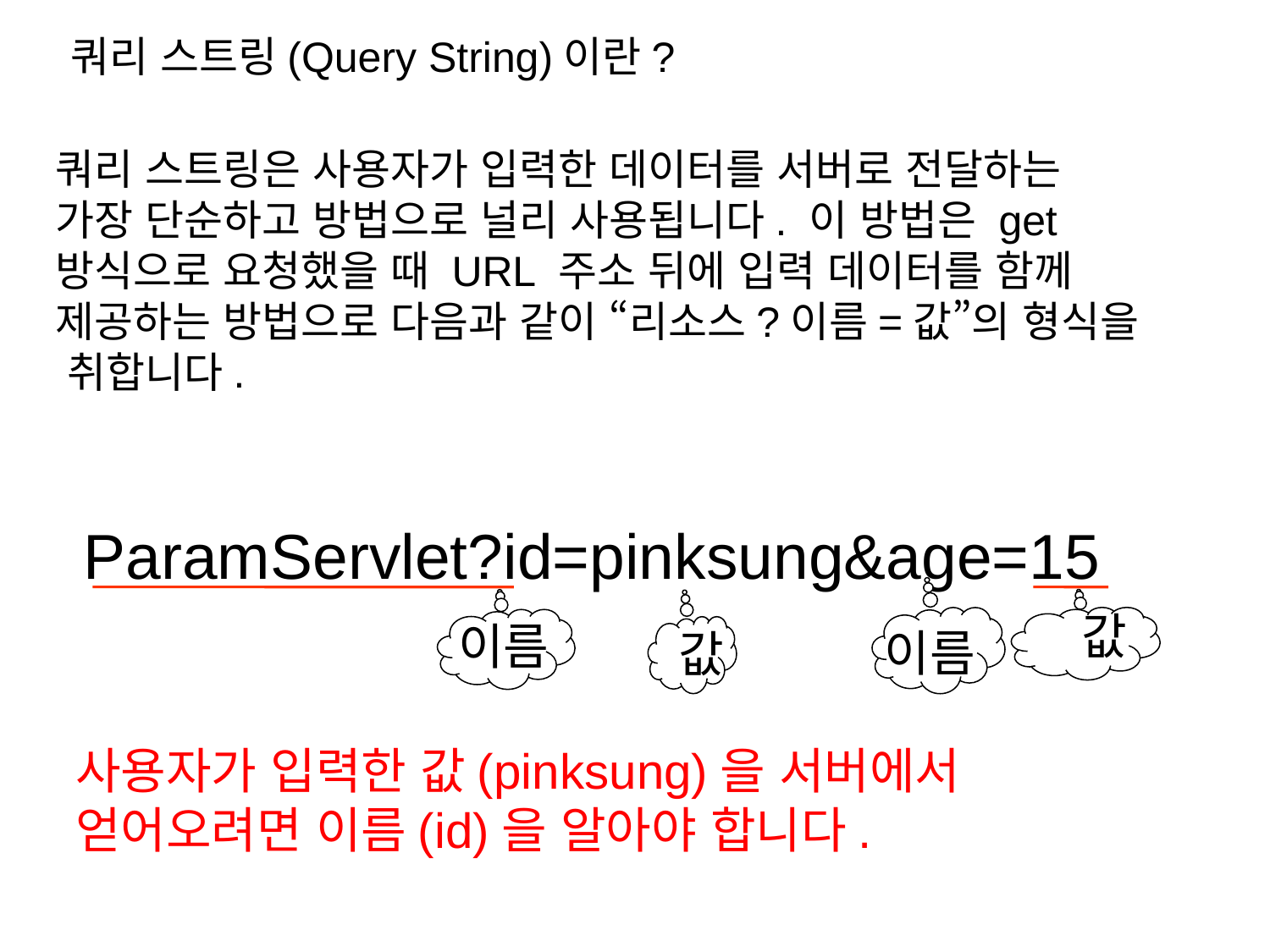

쿼리 스트링(Query String)이란?
쿼리 스트링은 사용자가 입력한 데이터를 서버로 전달하는 가장 단순하고 방법으로 널리 사용됩니다. 이 방법은 get 방식으로 요청했을 때 URL 주소 뒤에 입력 데이터를 함께 제공하는 방법으로 다음과 같이 “리소스?이름=값”의 형식을 취합니다.
ParamServlet?id=pinksung&age=15

 값

이름

이름

 값
사용자가 입력한 값(pinksung)을 서버에서 얻어오려면 이름(id)을 알아야 합니다.